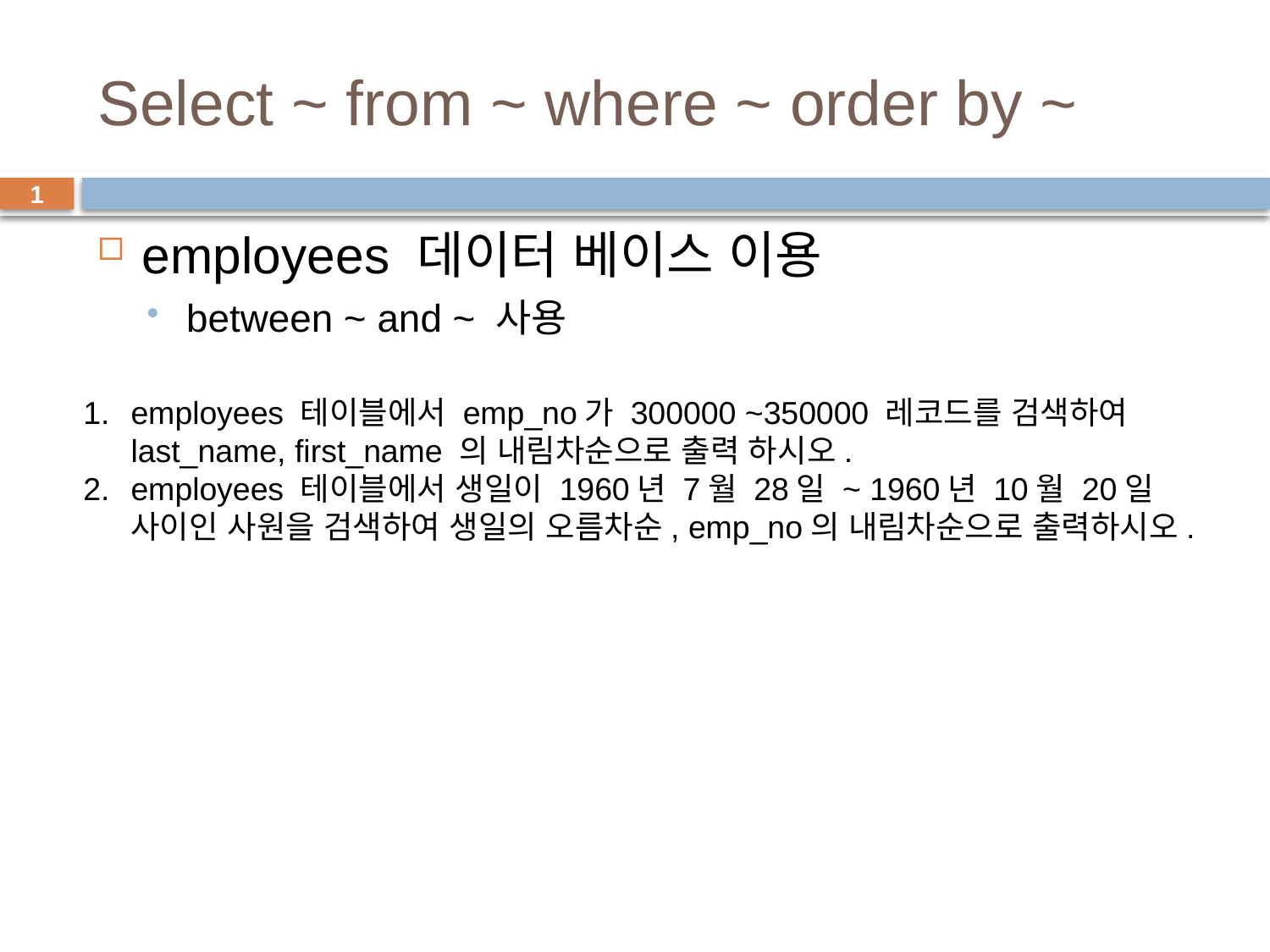

# Select ~ from ~ where ~ order by ~
1
employees 데이터 베이스 이용
between ~ and ~ 사용

employees 테이블에서 emp_no가 300000 ~350000 레코드를 검색하여 last_name, first_name 의 내림차순으로 출력 하시오.
employees 테이블에서 생일이 1960년 7월 28일 ~ 1960년 10월 20일 사이인 사원을 검색하여 생일의 오름차순, emp_no의 내림차순으로 출력하시오.